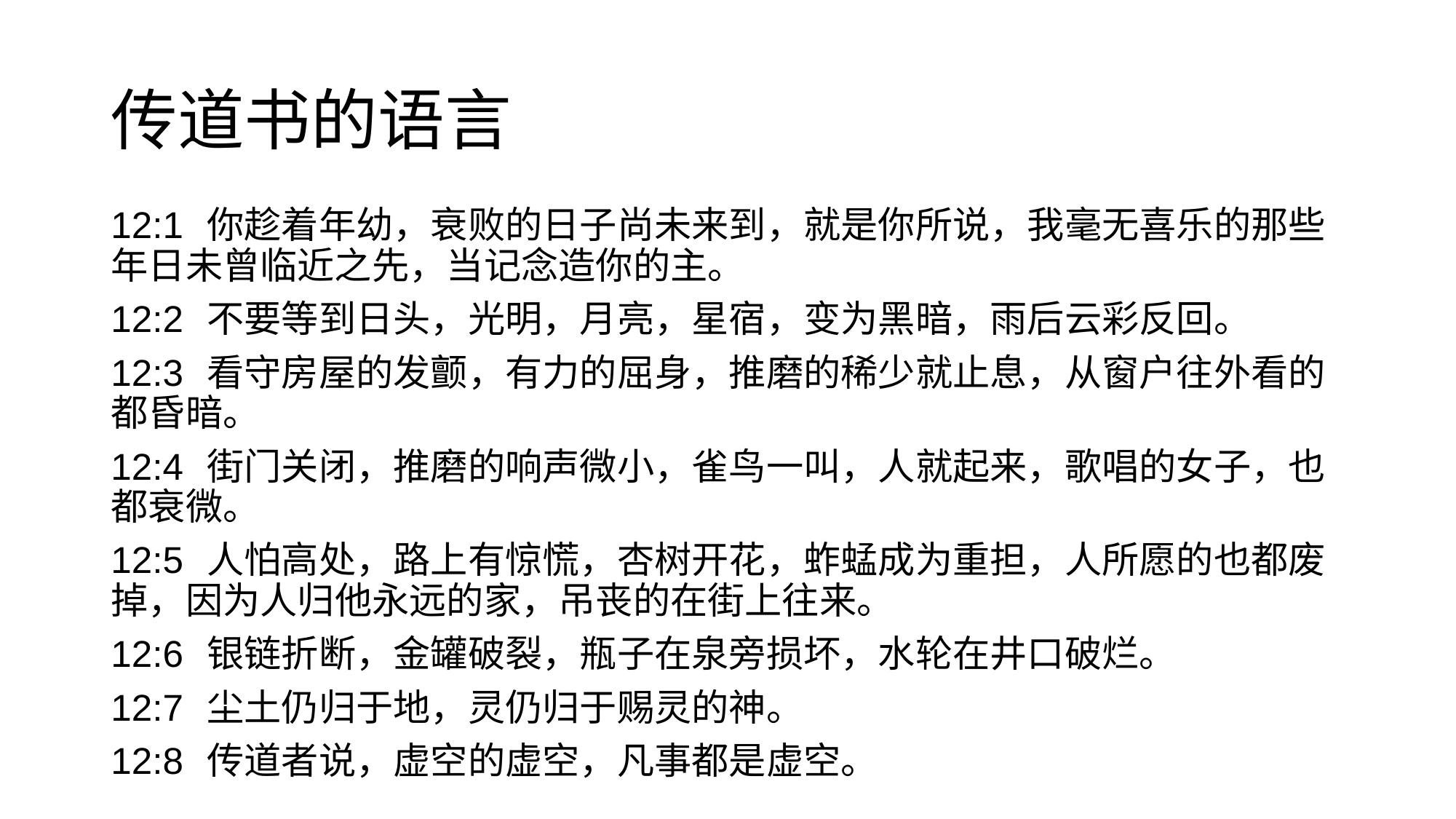

# 传道书的语言
12:1	你趁着年幼，衰败的日子尚未来到，就是你所说，我毫无喜乐的那些年日未曾临近之先，当记念造你的主。
12:2	不要等到日头，光明，月亮，星宿，变为黑暗，雨后云彩反回。
12:3	看守房屋的发颤，有力的屈身，推磨的稀少就止息，从窗户往外看的都昏暗。
12:4	街门关闭，推磨的响声微小，雀鸟一叫，人就起来，歌唱的女子，也都衰微。
12:5	人怕高处，路上有惊慌，杏树开花，蚱蜢成为重担，人所愿的也都废掉，因为人归他永远的家，吊丧的在街上往来。
12:6	银链折断，金罐破裂，瓶子在泉旁损坏，水轮在井口破烂。
12:7	尘土仍归于地，灵仍归于赐灵的神。
12:8	传道者说，虚空的虚空，凡事都是虚空。